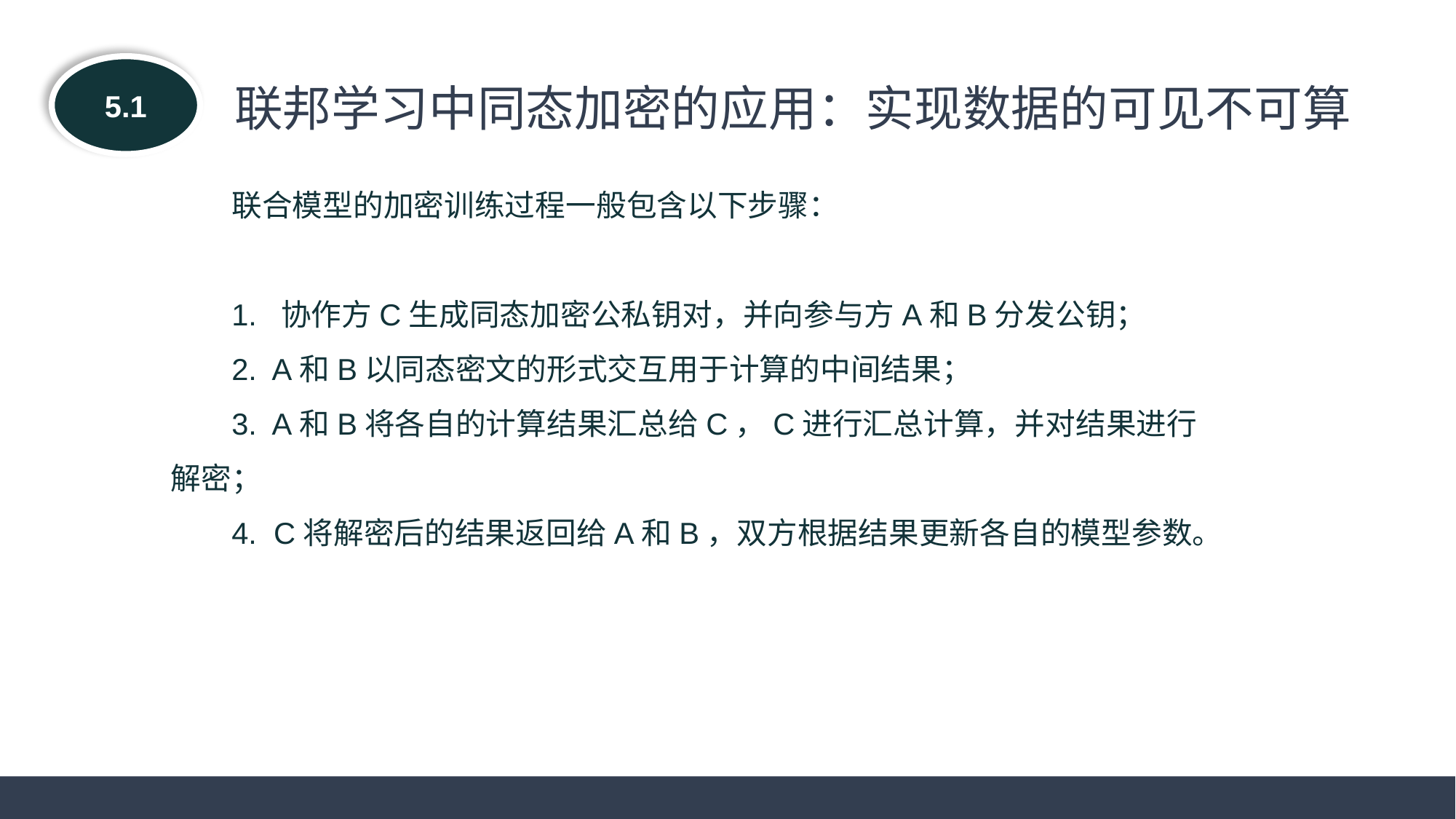

5.1
联邦学习中同态加密的应用：实现数据的可见不可算

联合模型的加密训练过程一般包含以下步骤：

1.  协作方C生成同态加密公私钥对，并向参与方A和B分发公钥；
2.  A和B以同态密文的形式交互用于计算的中间结果；
3.  A和B将各自的计算结果汇总给C，C进行汇总计算，并对结果进行解密；
4.  C将解密后的结果返回给A和B，双方根据结果更新各自的模型参数。